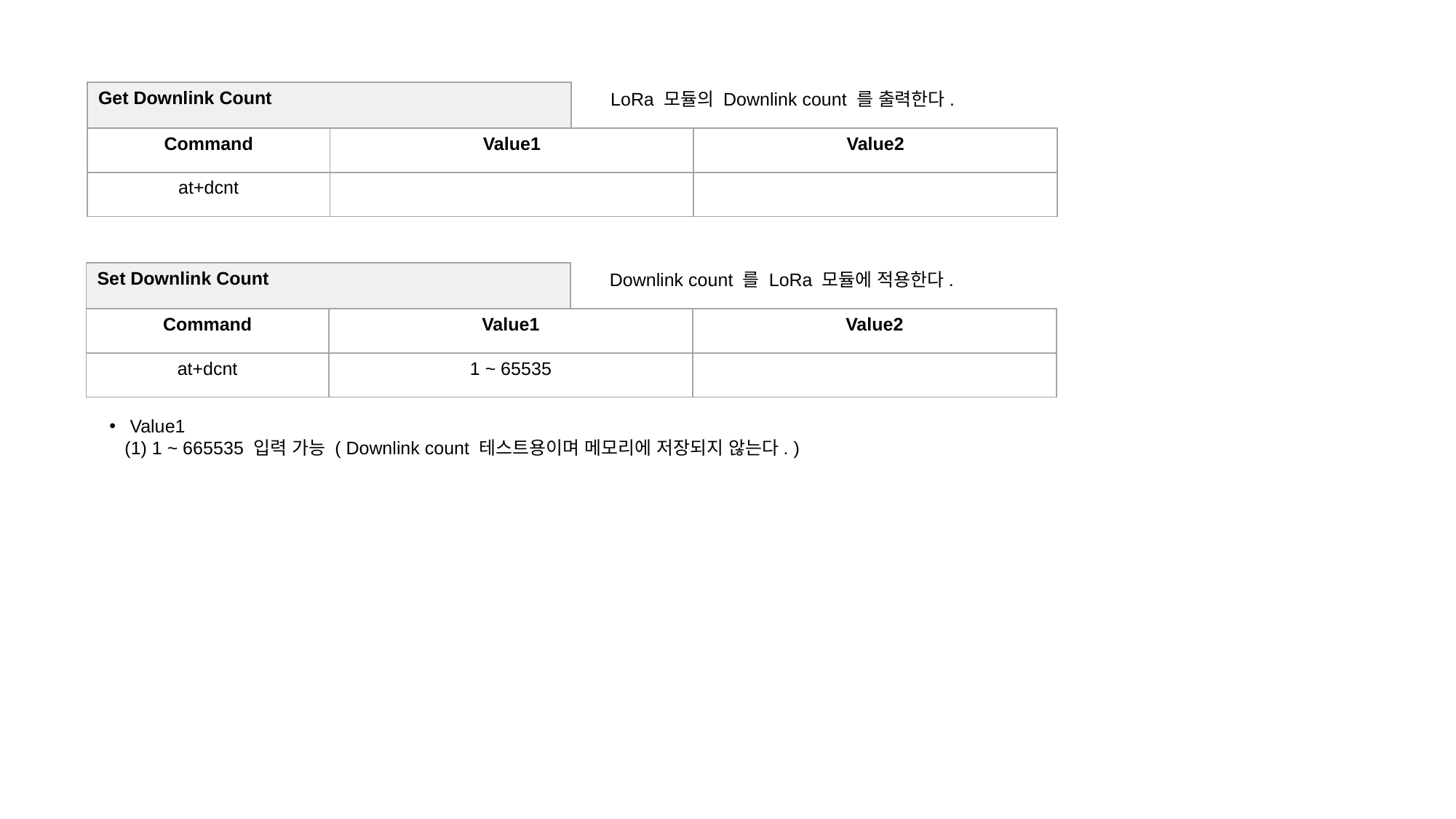

| Get Downlink Count |
| --- |
LoRa 모듈의 Downlink count 를 출력한다.
| Command | Value1 | Value2 |
| --- | --- | --- |
| at+dcnt |  |  |
| Set Downlink Count |
| --- |
Downlink count 를 LoRa 모듈에 적용한다.
| Command | Value1 | Value2 |
| --- | --- | --- |
| at+dcnt | 1 ~ 65535 |  |
Value1
   (1) 1 ~ 665535 입력 가능 ( Downlink count 테스트용이며 메모리에 저장되지 않는다. )